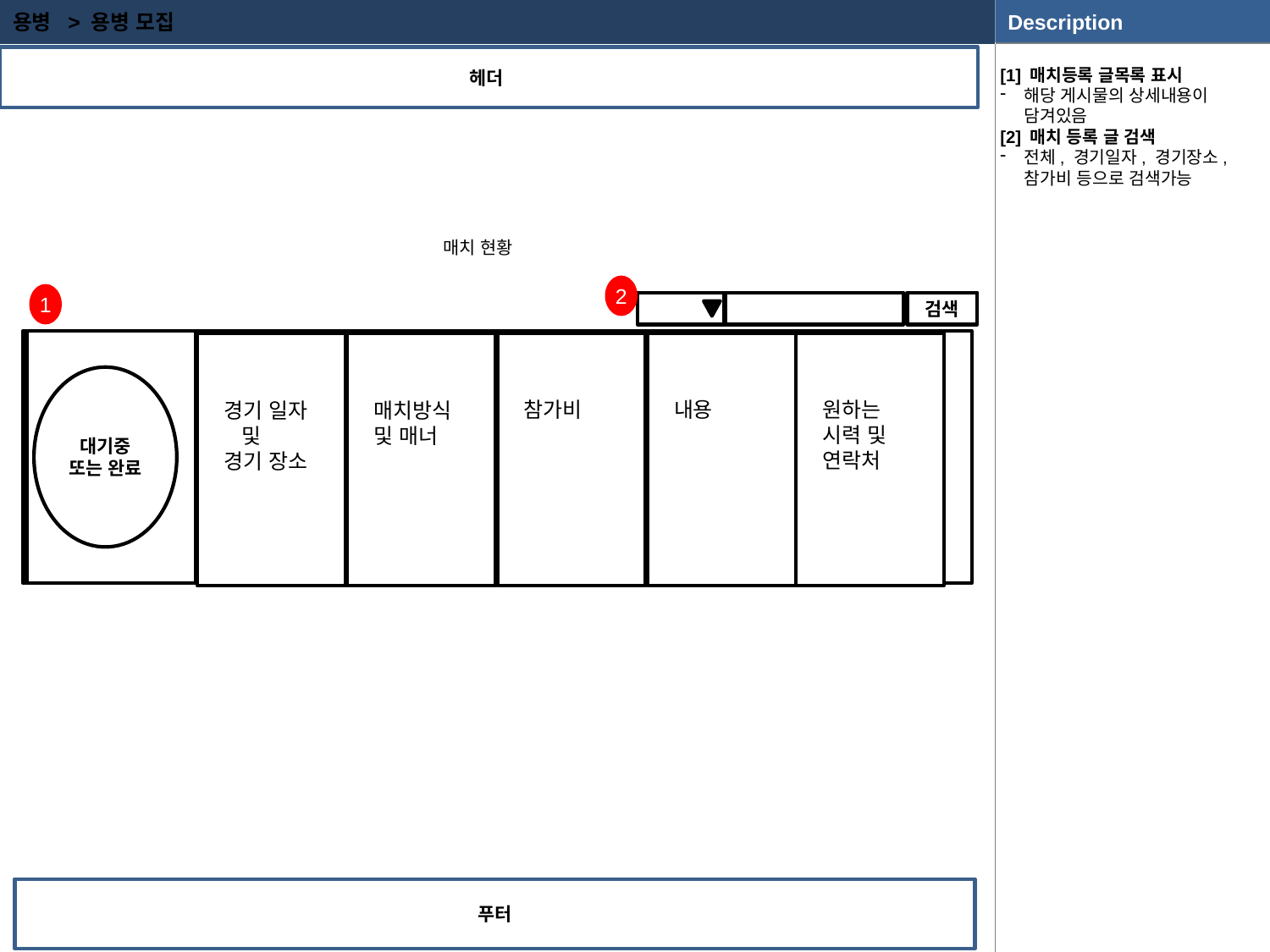

용병  > 용병 모집

[1] 매치등록 글목록 표시
해당 게시물의 상세내용이 담겨있음
[2] 매치 등록 글 검색
전체, 경기일자, 경기장소, 참가비 등으로 검색가능
헤더

매치 현황
2
1

검색

대기중 또는 완료
원하는 시력 및 연락처
내용
참가비
경기 일자     및
경기 장소
매치방식
및 매너
푸터